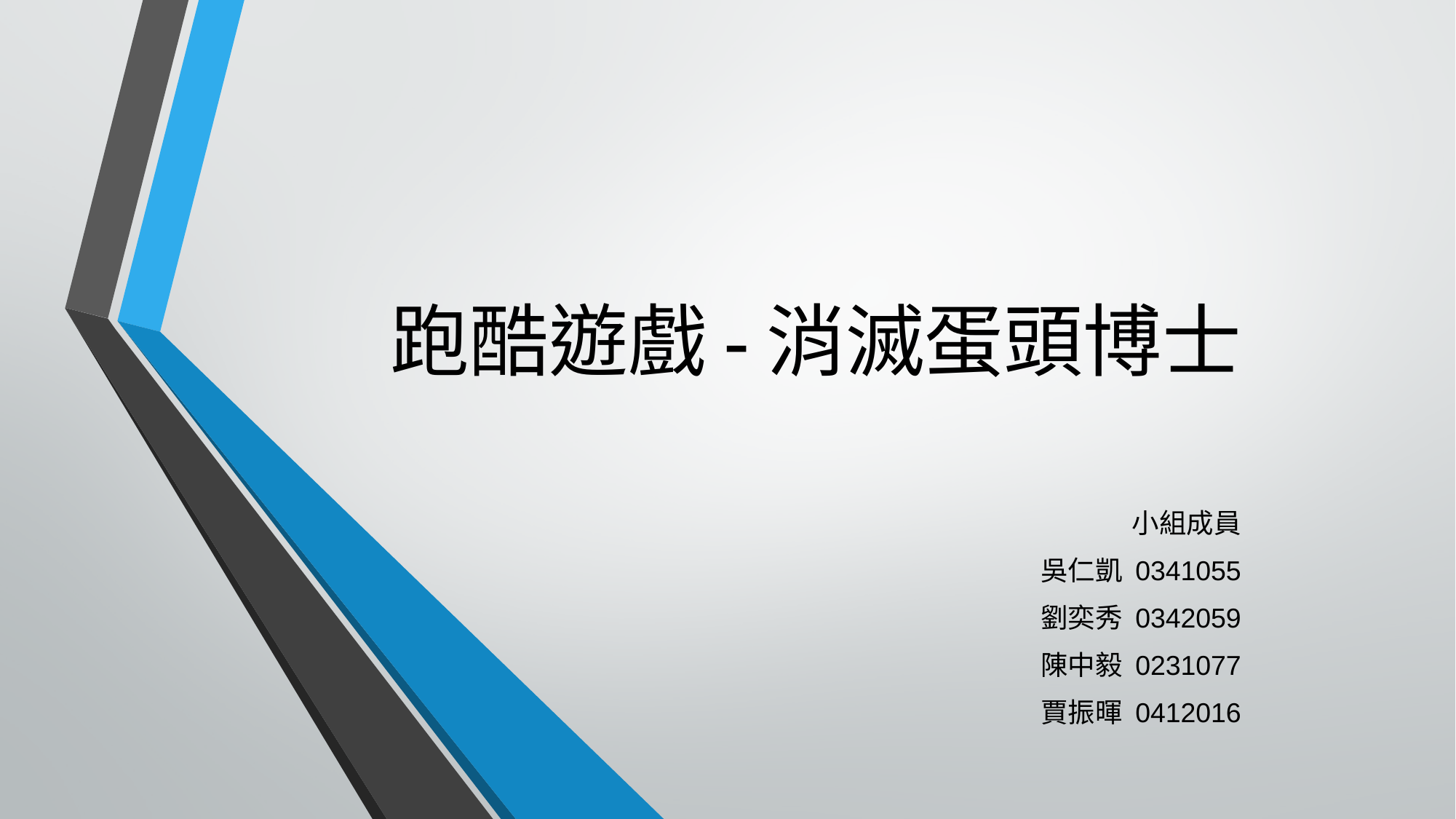

# 跑酷遊戲-消滅蛋頭博士
小組成員
吳仁凱 0341055
劉奕秀 0342059
陳中毅 0231077
賈振暉 0412016